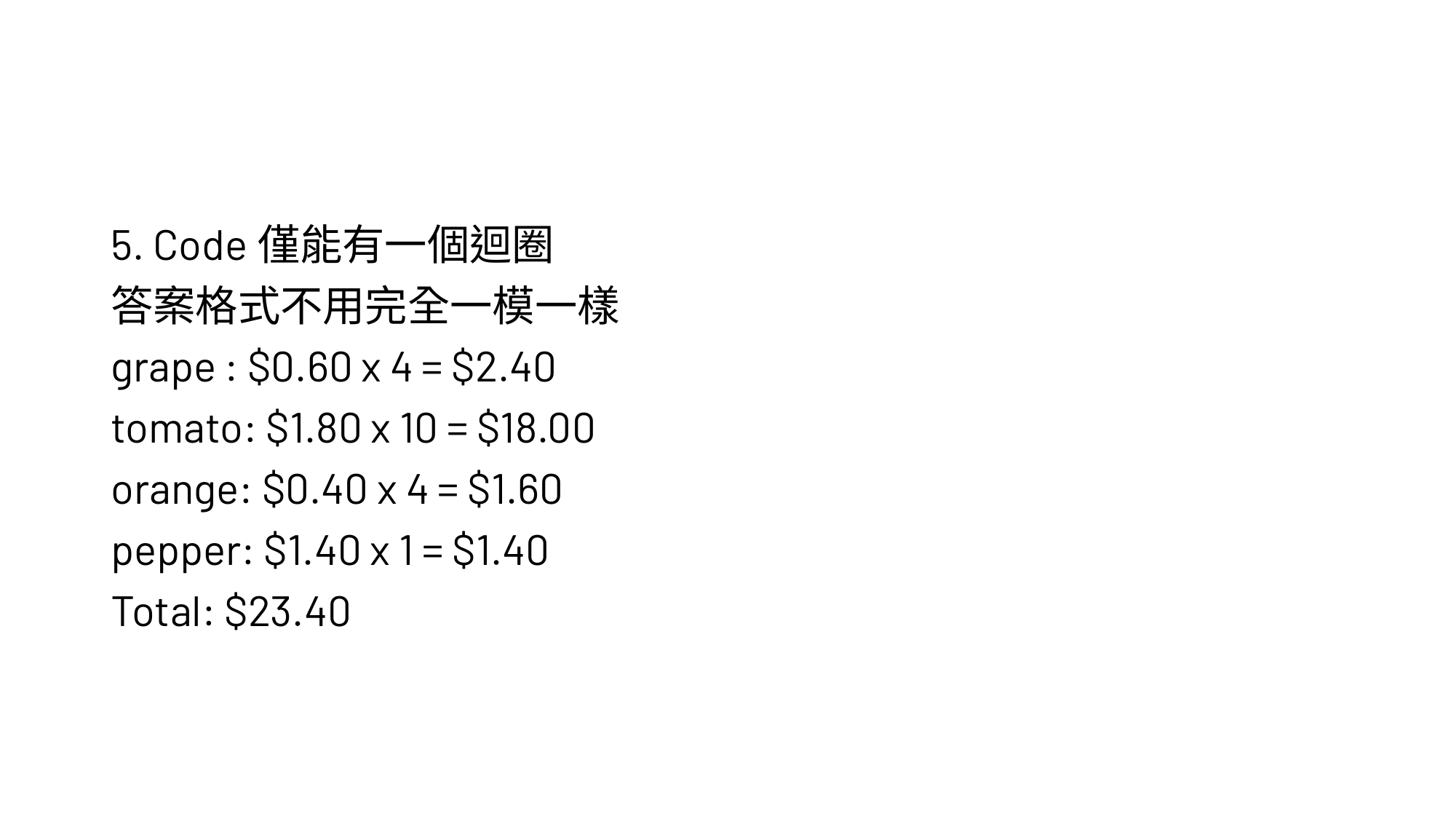

#
5. Code僅能有一個迴圈
答案格式不用完全一模一樣
grape : $0.60 x 4 = $2.40
tomato: $1.80 x 10 = $18.00
orange: $0.40 x 4 = $1.60
pepper: $1.40 x 1 = $1.40
Total: $23.40